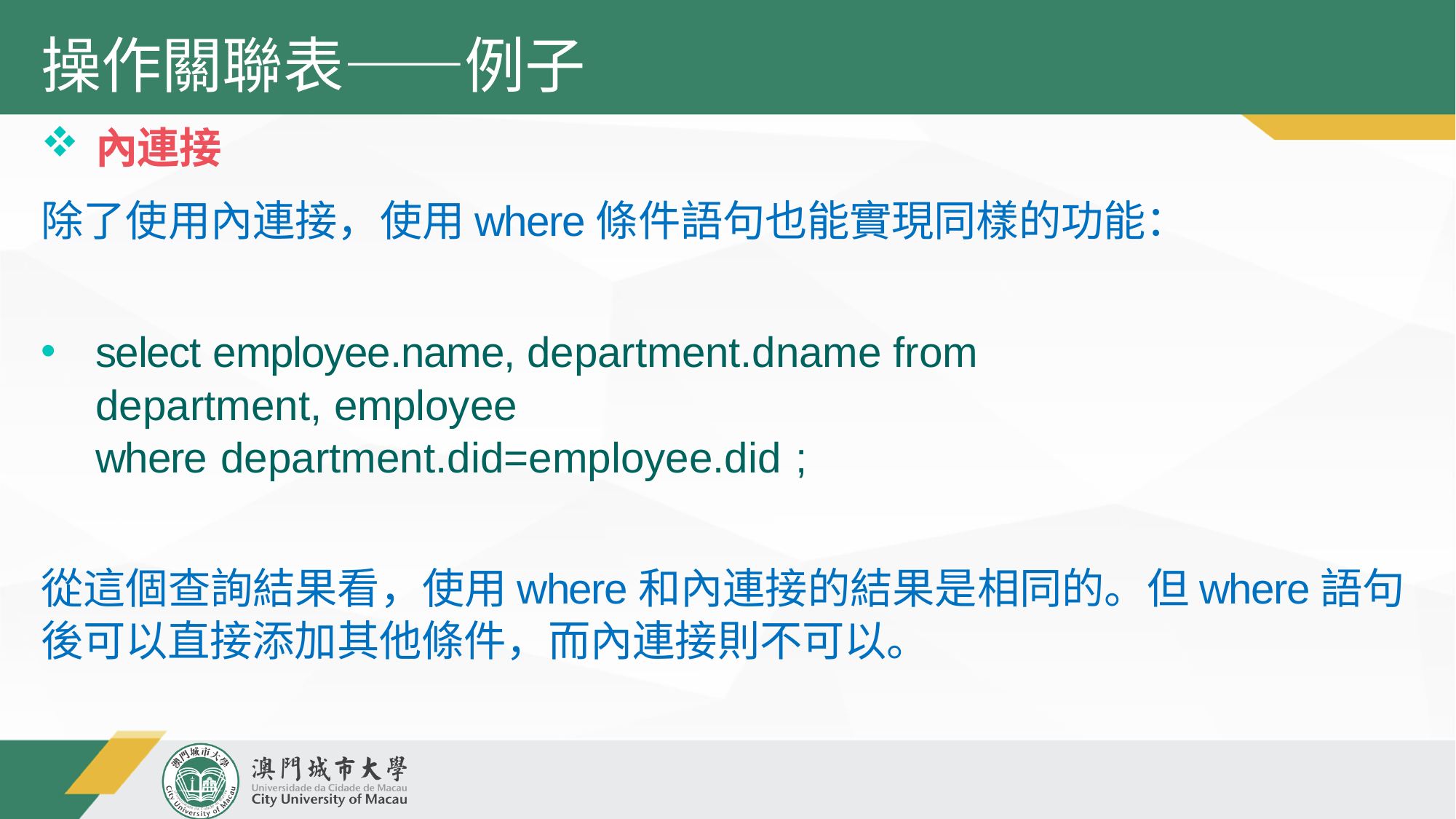

# 操作關聯表——例子
內連接
除了使用內連接，使用where條件語句也能實現同樣的功能：

select employee.name, department.dname from department, employee
where department.did=employee.did ;

從這個查詢結果看，使用where和內連接的結果是相同的。但where語句後可以直接添加其他條件，而內連接則不可以。